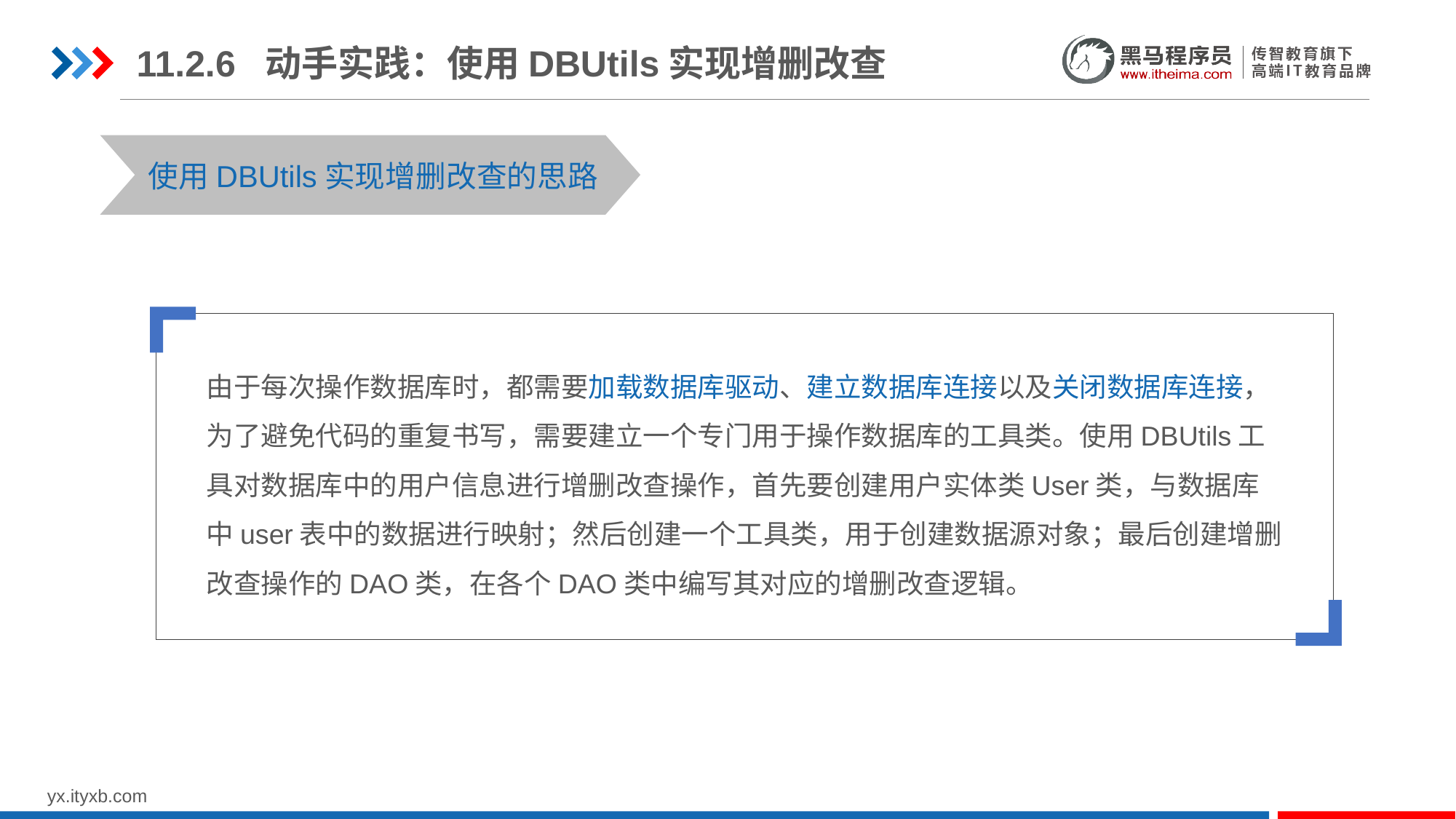

11.2.6  动手实践：使用DBUtils实现增删改查

STEP  01
STEP  03
使用DBUtils实现增删改查的思路

由于每次操作数据库时，都需要加载数据库驱动、建立数据库连接以及关闭数据库连接，为了避免代码的重复书写，需要建立一个专门用于操作数据库的工具类。使用DBUtils工具对数据库中的用户信息进行增删改查操作，首先要创建用户实体类User类，与数据库中user表中的数据进行映射；然后创建一个工具类，用于创建数据源对象；最后创建增删改查操作的DAO类，在各个DAO类中编写其对应的增删改查逻辑。